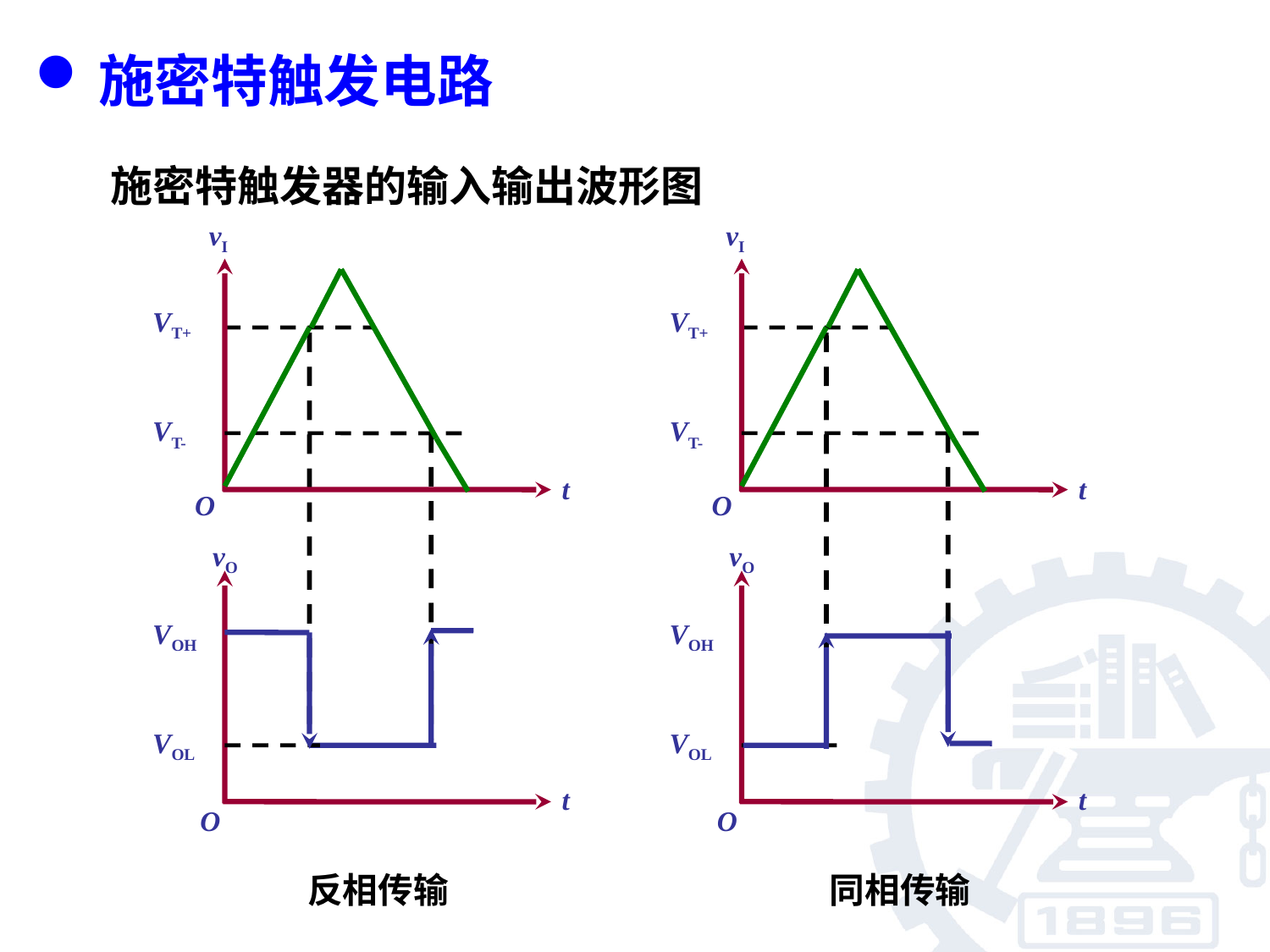

施密特触发电路
施密特触发器的输入输出波形图
vI

VT+

VT-

t
O
vO

VOH

VOL

t
O
vI

VT+

VT-

t
O
vO

VOH

VOL

t
O

反相传输
同相传输